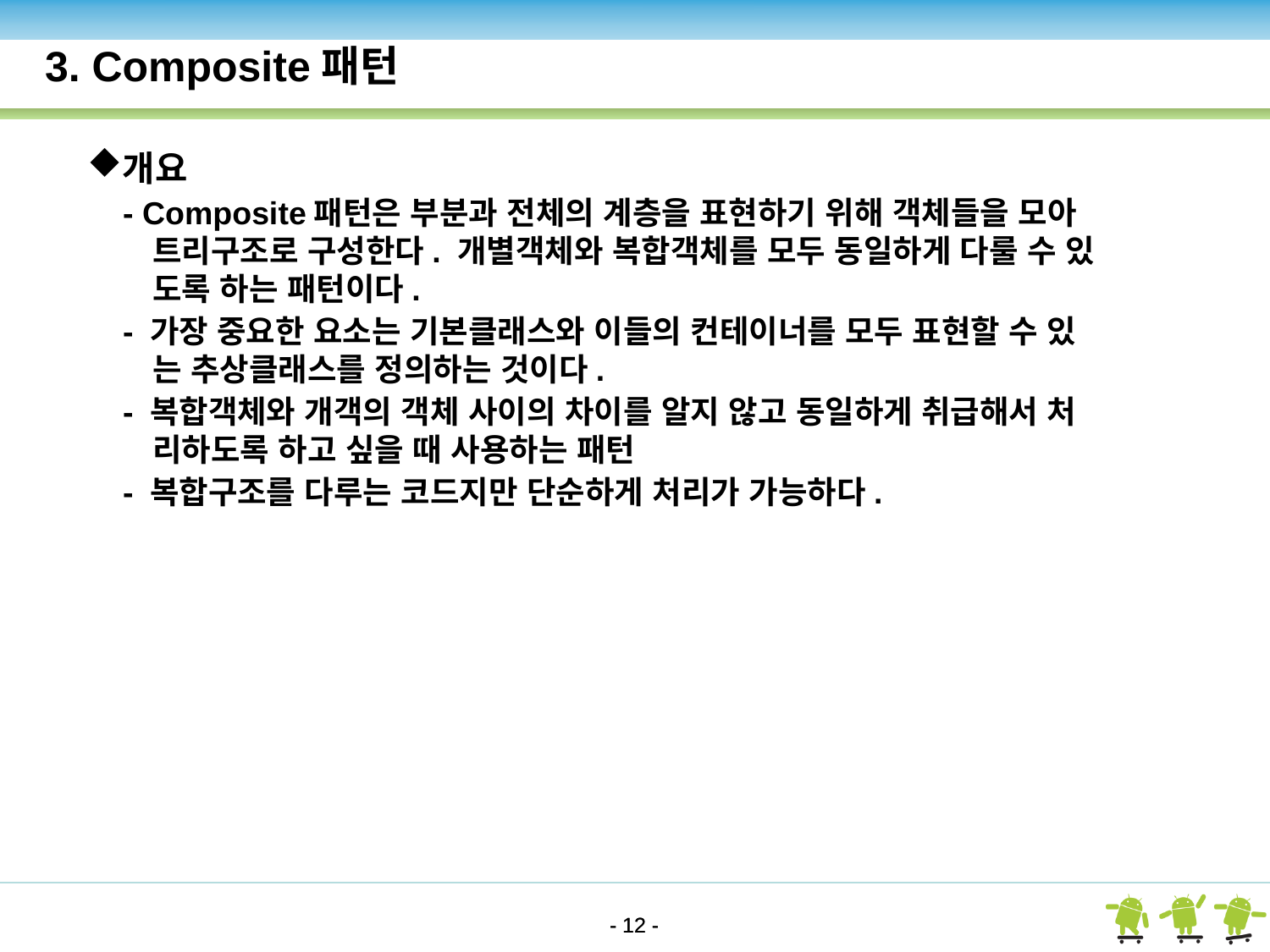

3. Composite패턴
개요
    - Composite패턴은 부분과 전체의 계층을 표현하기 위해 객체들을 모아
  트리구조로 구성한다. 개별객체와 복합객체를 모두 동일하게 다룰 수 있
  도록 하는 패턴이다.
    - 가장 중요한 요소는 기본클래스와 이들의 컨테이너를 모두 표현할 수 있
  는 추상클래스를 정의하는 것이다.
    - 복합객체와 개객의 객체 사이의 차이를 알지 않고 동일하게 취급해서 처
  리하도록 하고 싶을 때 사용하는 패턴
    - 복합구조를 다루는 코드지만 단순하게 처리가 가능하다.

- 12 -
- 12 -